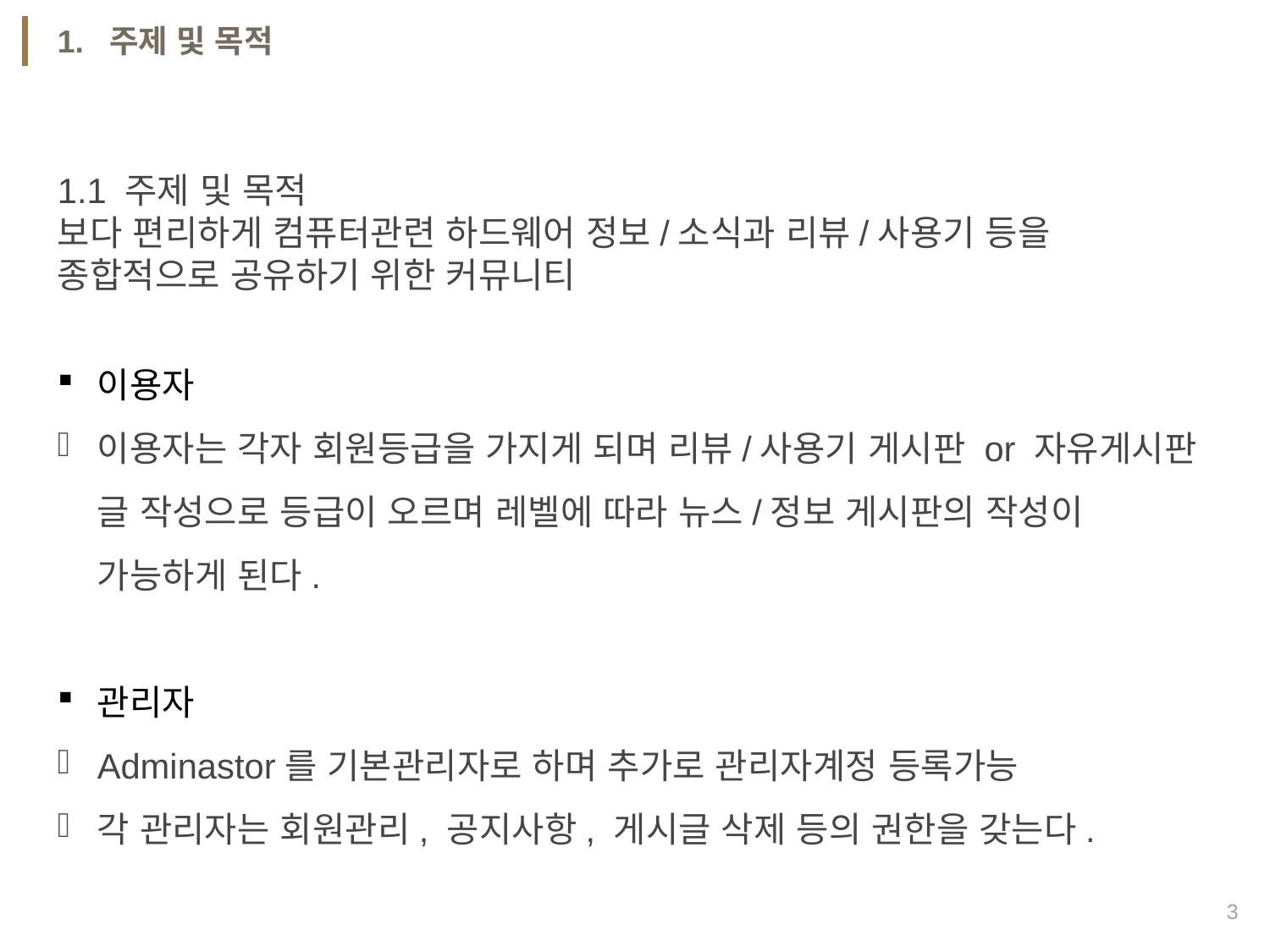

1.  주제 및 목적
1.1 주제 및 목적
보다 편리하게 컴퓨터관련 하드웨어 정보/소식과 리뷰/사용기 등을 종합적으로 공유하기 위한 커뮤니티
이용자
이용자는 각자 회원등급을 가지게 되며 리뷰/사용기 게시판 or 자유게시판 글 작성으로 등급이 오르며 레벨에 따라 뉴스/정보 게시판의 작성이 가능하게 된다.

관리자
Adminastor를 기본관리자로 하며 추가로 관리자계정 등록가능
각 관리자는 회원관리, 공지사항, 게시글 삭제 등의 권한을 갖는다.
3